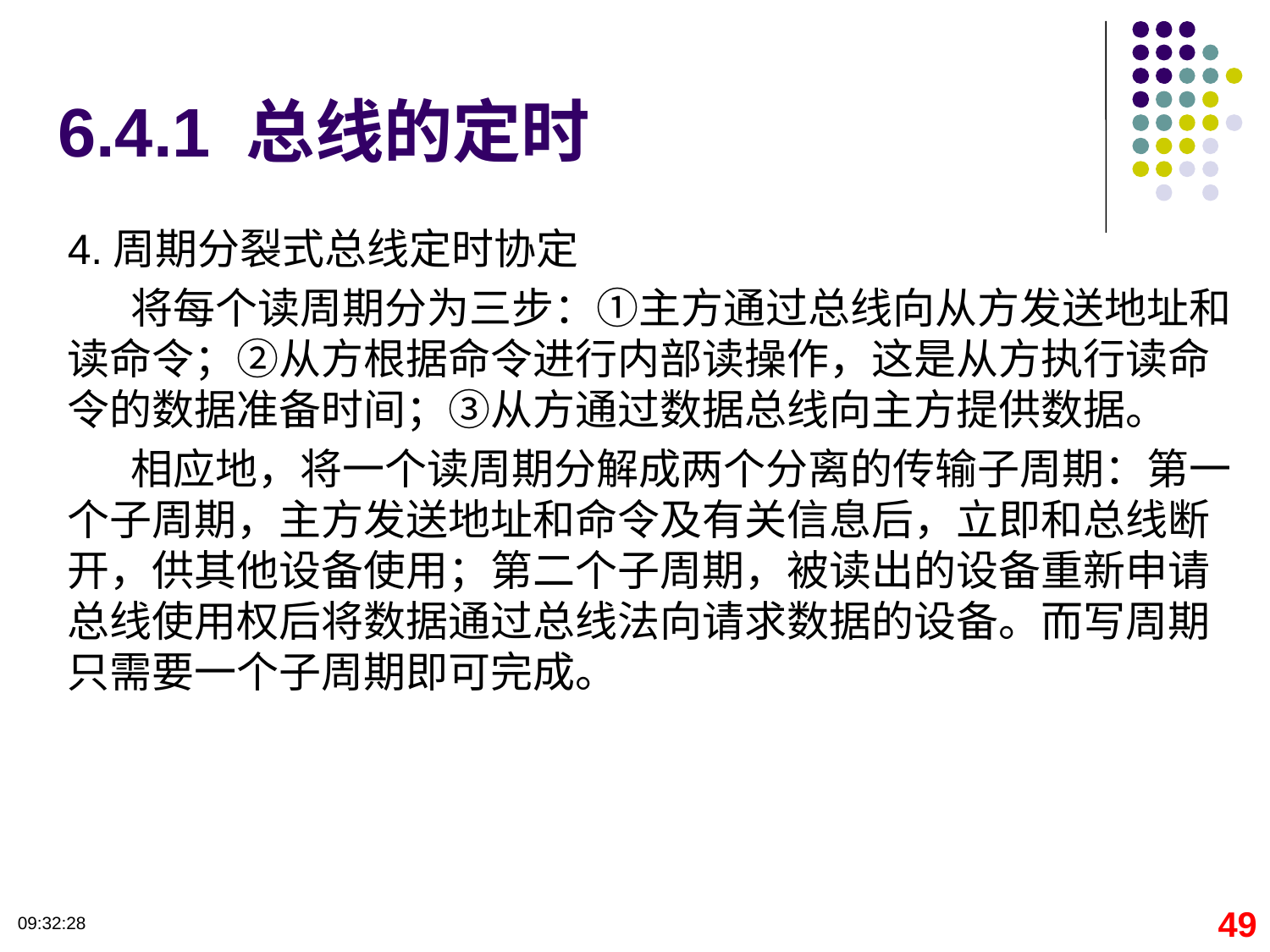

# 6.4.1 总线的定时
4.周期分裂式总线定时协定
将每个读周期分为三步：①主方通过总线向从方发送地址和读命令；②从方根据命令进行内部读操作，这是从方执行读命令的数据准备时间；③从方通过数据总线向主方提供数据。
相应地，将一个读周期分解成两个分离的传输子周期：第一个子周期，主方发送地址和命令及有关信息后，立即和总线断开，供其他设备使用；第二个子周期，被读出的设备重新申请总线使用权后将数据通过总线法向请求数据的设备。而写周期只需要一个子周期即可完成。
49
09:32:28